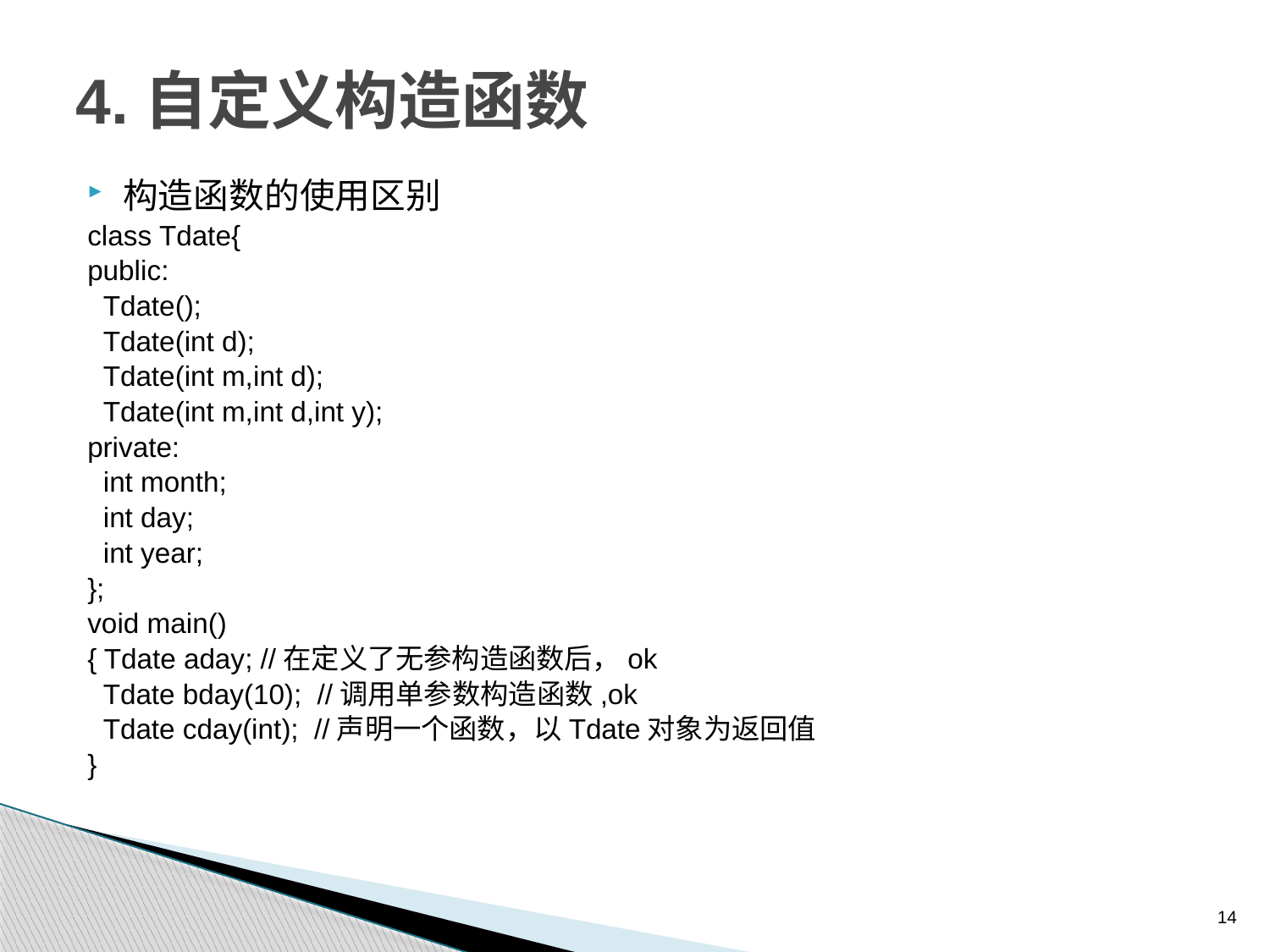

# 4.自定义构造函数
构造函数的使用区别
class Tdate{
public:
  Tdate();
  Tdate(int d);
  Tdate(int m,int d);
  Tdate(int m,int d,int y);
private:
  int month;
  int day;
  int year;
};
void main()
{ Tdate aday; //在定义了无参构造函数后，ok
  Tdate bday(10);  //调用单参数构造函数,ok
  Tdate cday(int);  //声明一个函数，以Tdate对象为返回值
}
14